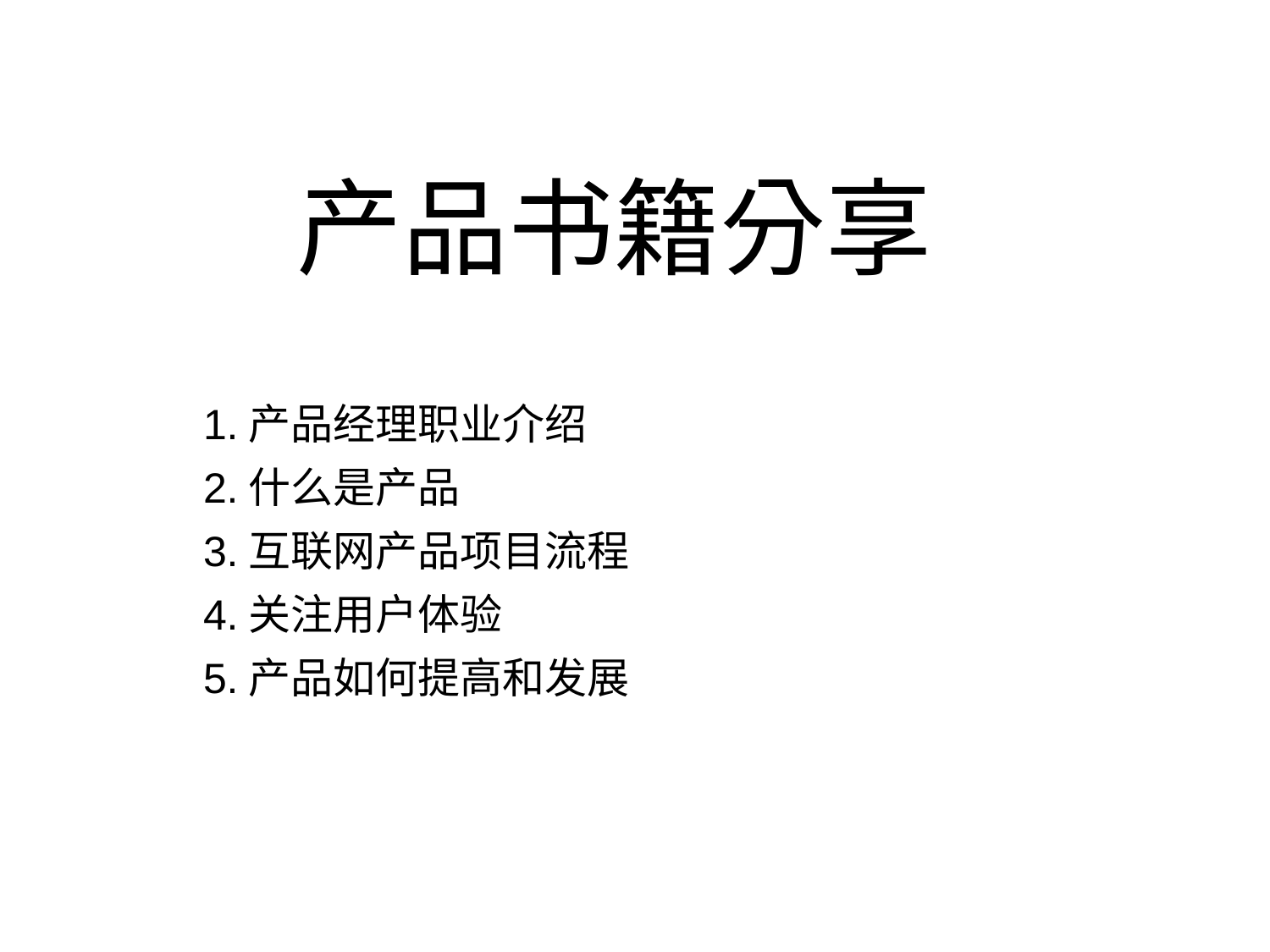

# 产品书籍分享
1.产品经理职业介绍
2.什么是产品
3.互联网产品项目流程
4.关注用户体验
5.产品如何提高和发展